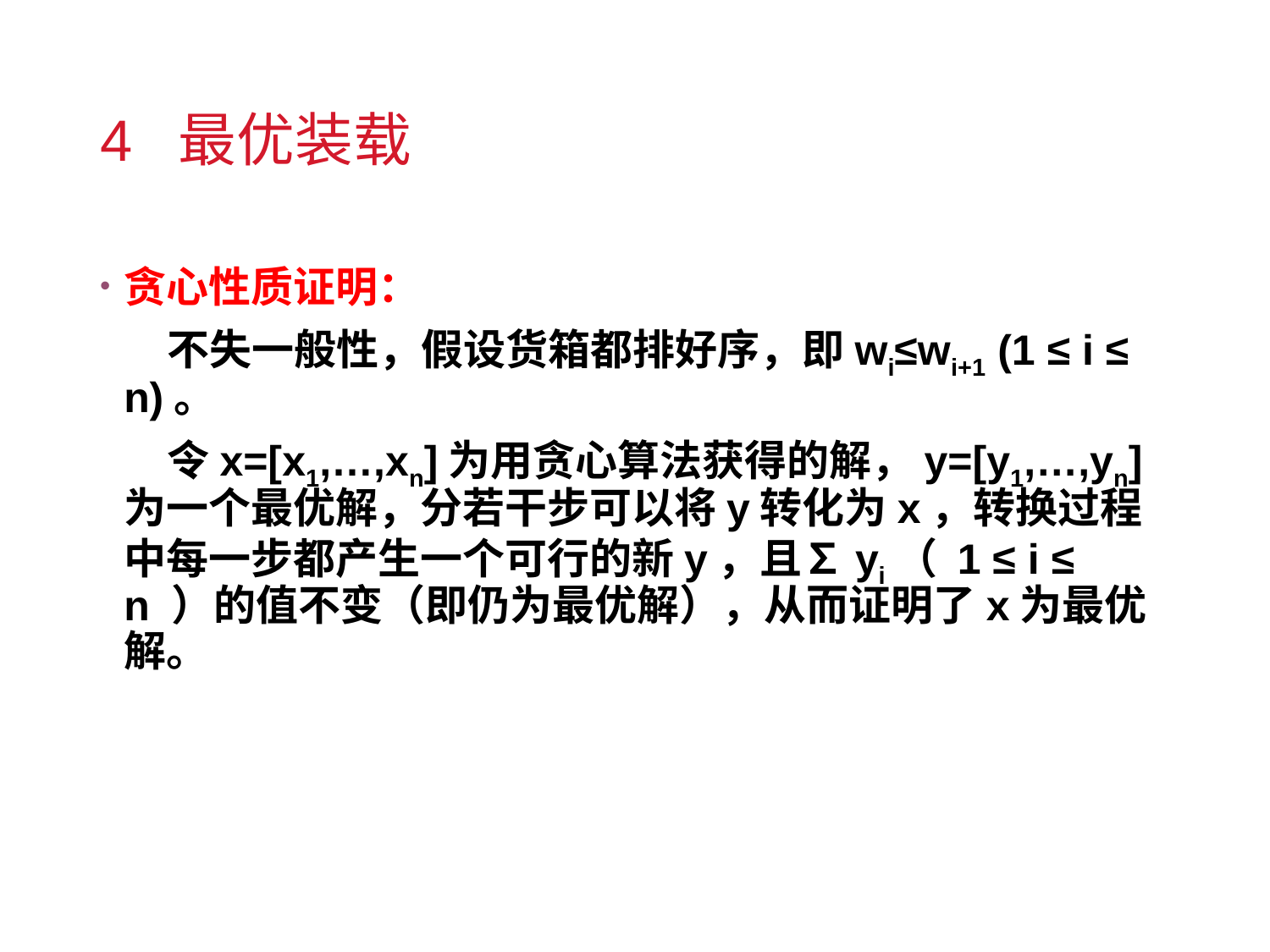

# 4  最优装载
贪心性质证明：
      不失一般性，假设货箱都排好序，即wi≤wi+1 (1 ≤ i ≤ n)。
      令x=[x1,…,xn]为用贪心算法获得的解，y=[y1,…,yn]为一个最优解，分若干步可以将y转化为x，转换过程中每一步都产生一个可行的新y，且∑yi（ 1 ≤ i ≤ n ）的值不变（即仍为最优解），从而证明了x为最优解。